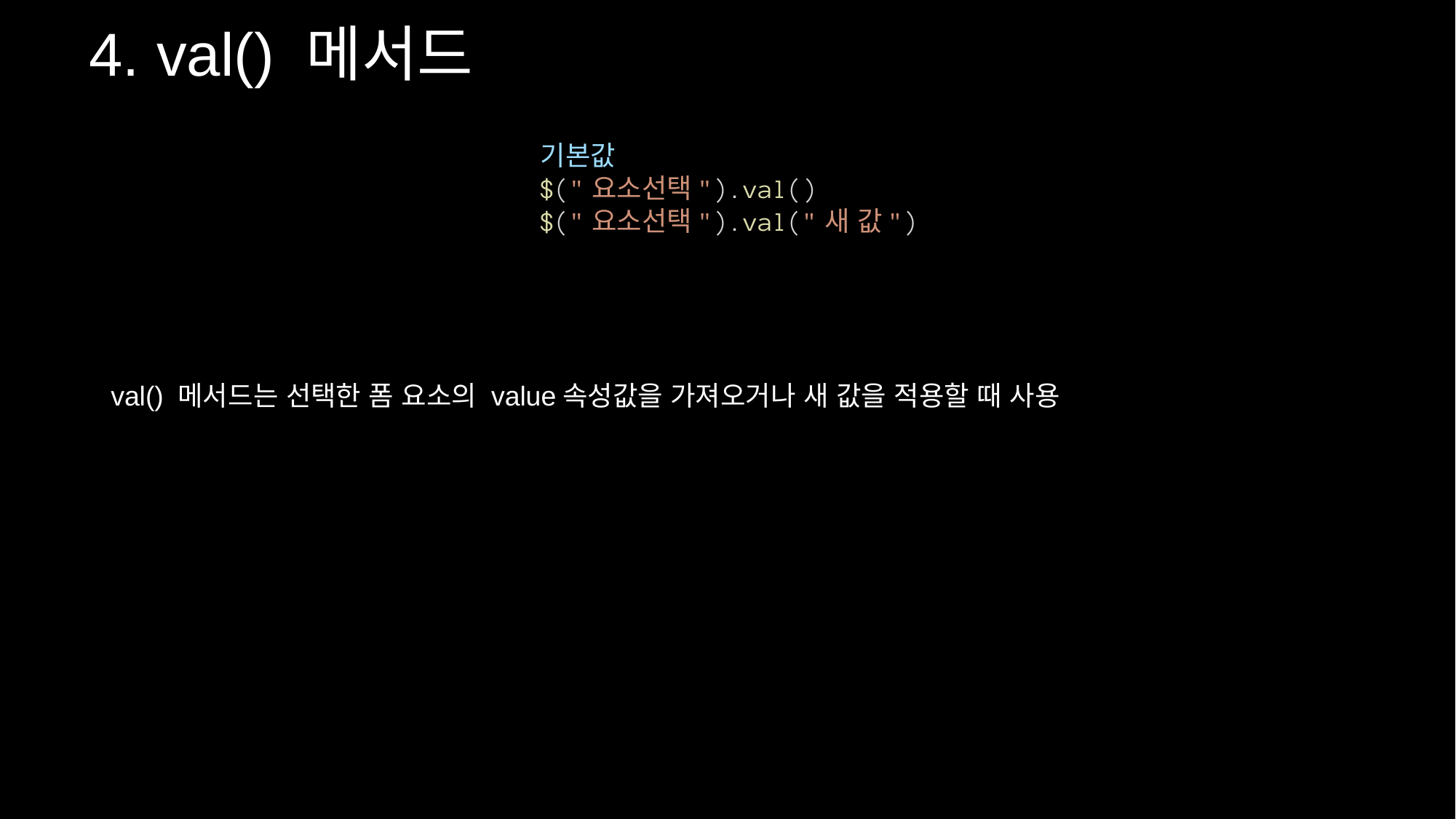

4. val() 메서드
기본값
$("요소선택").val()
$("요소선택").val("새 값")
val() 메서드는 선택한 폼 요소의 value속성값을 가져오거나 새 값을 적용할 때 사용